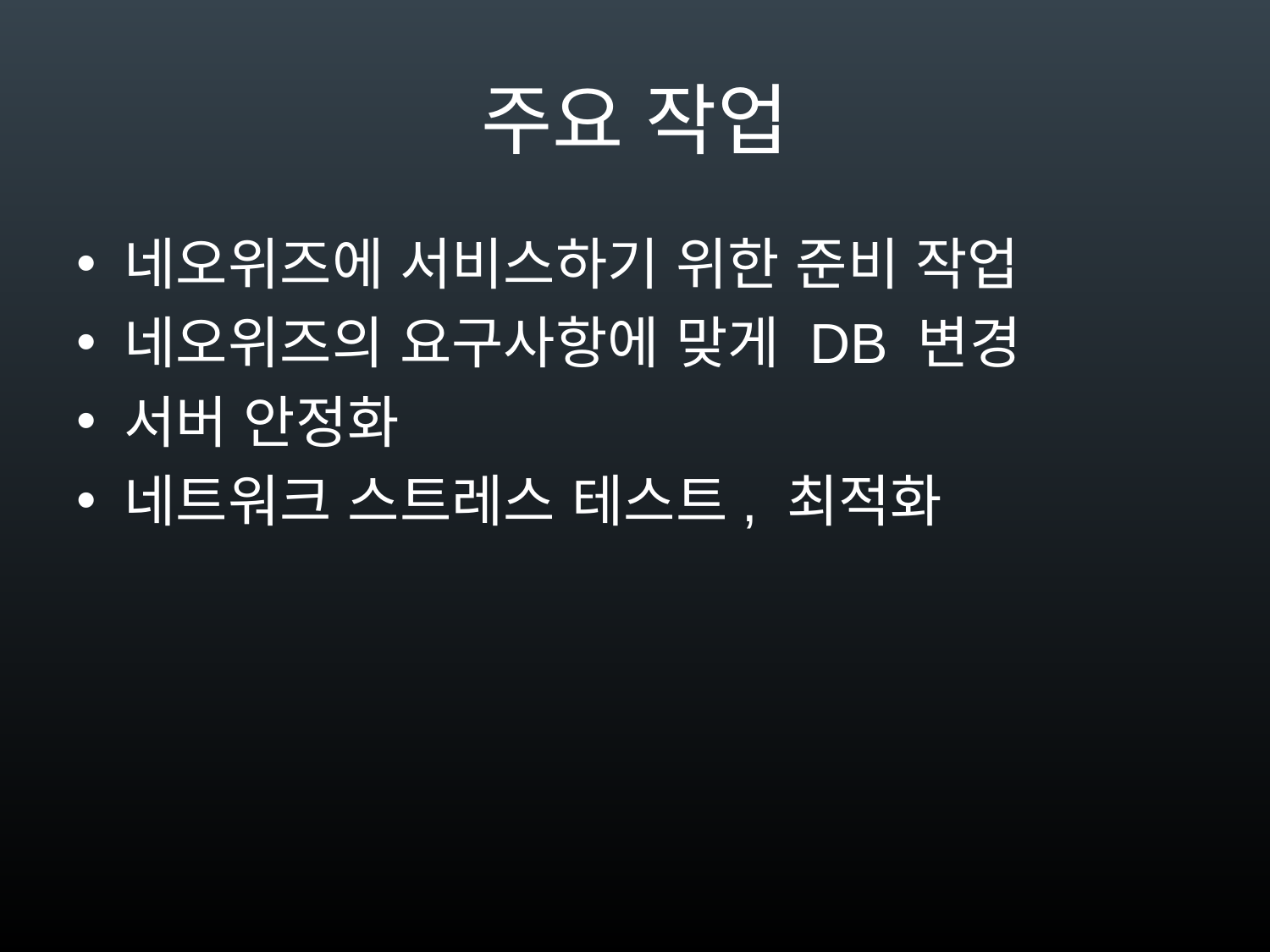

# 주요 작업
네오위즈에 서비스하기 위한 준비 작업
네오위즈의 요구사항에 맞게 DB 변경
서버 안정화
네트워크 스트레스 테스트, 최적화